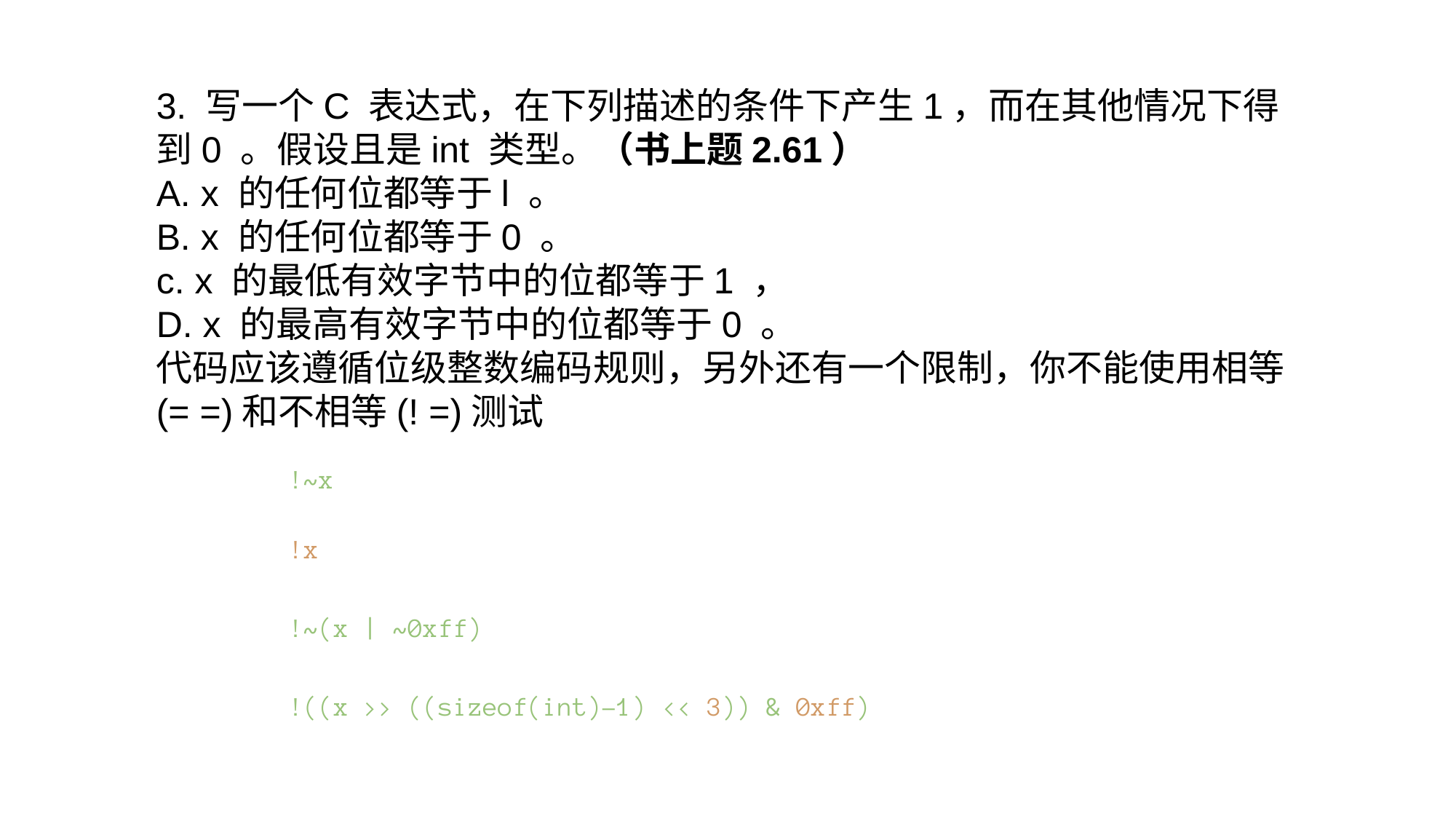

3. 写一个C 表达式，在下列描述的条件下产生1，而在其他情况下得到0 。假设且是int 类型。（书上题2.61）
A. x 的任何位都等于l 。
B. x 的任何位都等于0 。
c. x 的最低有效字节中的位都等于1 ，
D. x 的最高有效字节中的位都等于0 。
代码应该遵循位级整数编码规则，另外还有一个限制，你不能使用相等(= =)和不相等(! =)测试

!~x
!x
!~(x | ~0xff)
!((x >> ((sizeof(int)-1) << 3)) & 0xff)